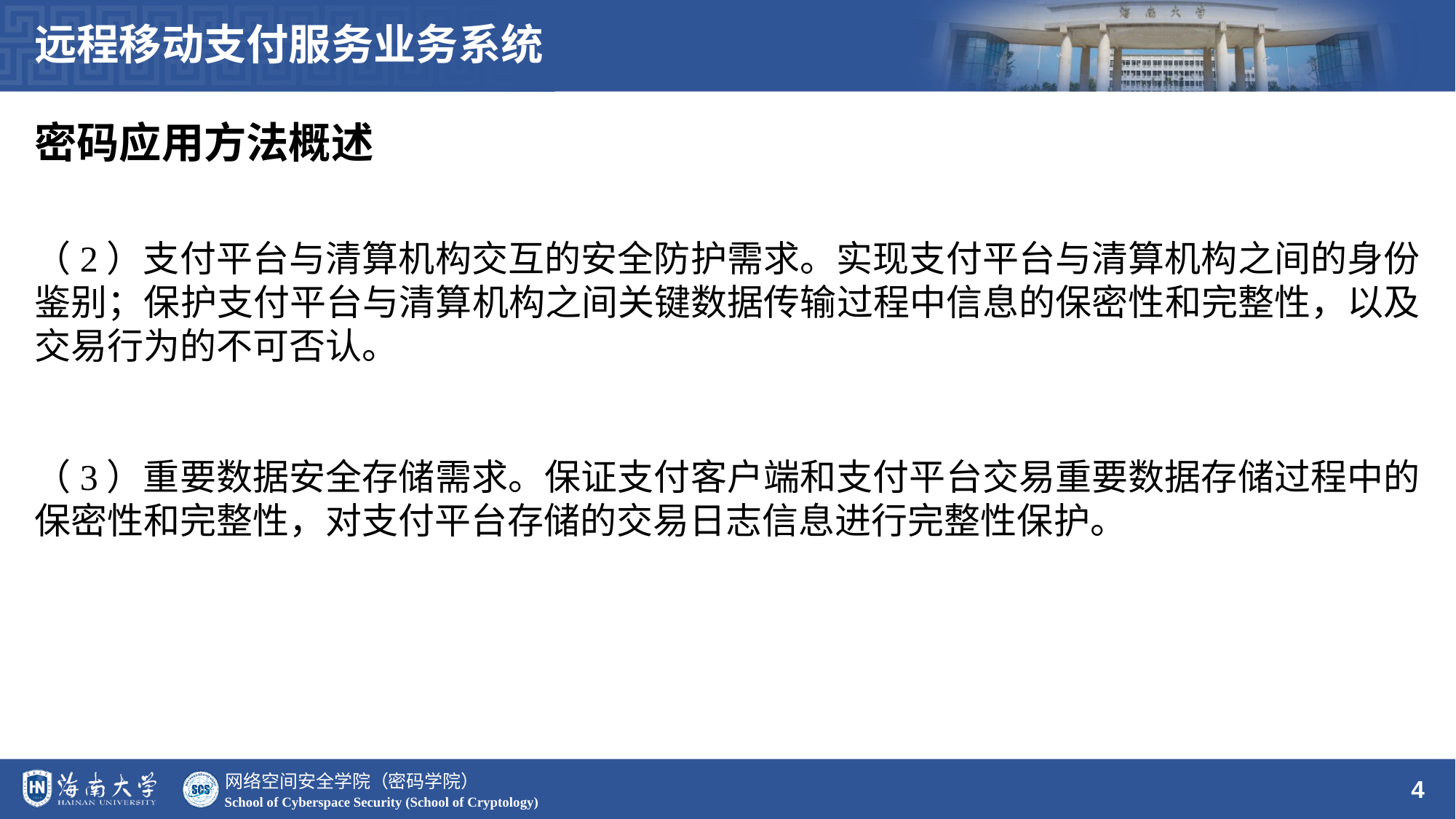

远程移动支付服务业务系统

密码应用方法概述

（2）支付平台与清算机构交互的安全防护需求。实现支付平台与清算机构之间的身份鉴别；保护支付平台与清算机构之间关键数据传输过程中信息的保密性和完整性，以及交易行为的不可否认。

（3）重要数据安全存储需求。保证支付客户端和支付平台交易重要数据存储过程中的保密性和完整性，对支付平台存储的交易日志信息进行完整性保护。
4